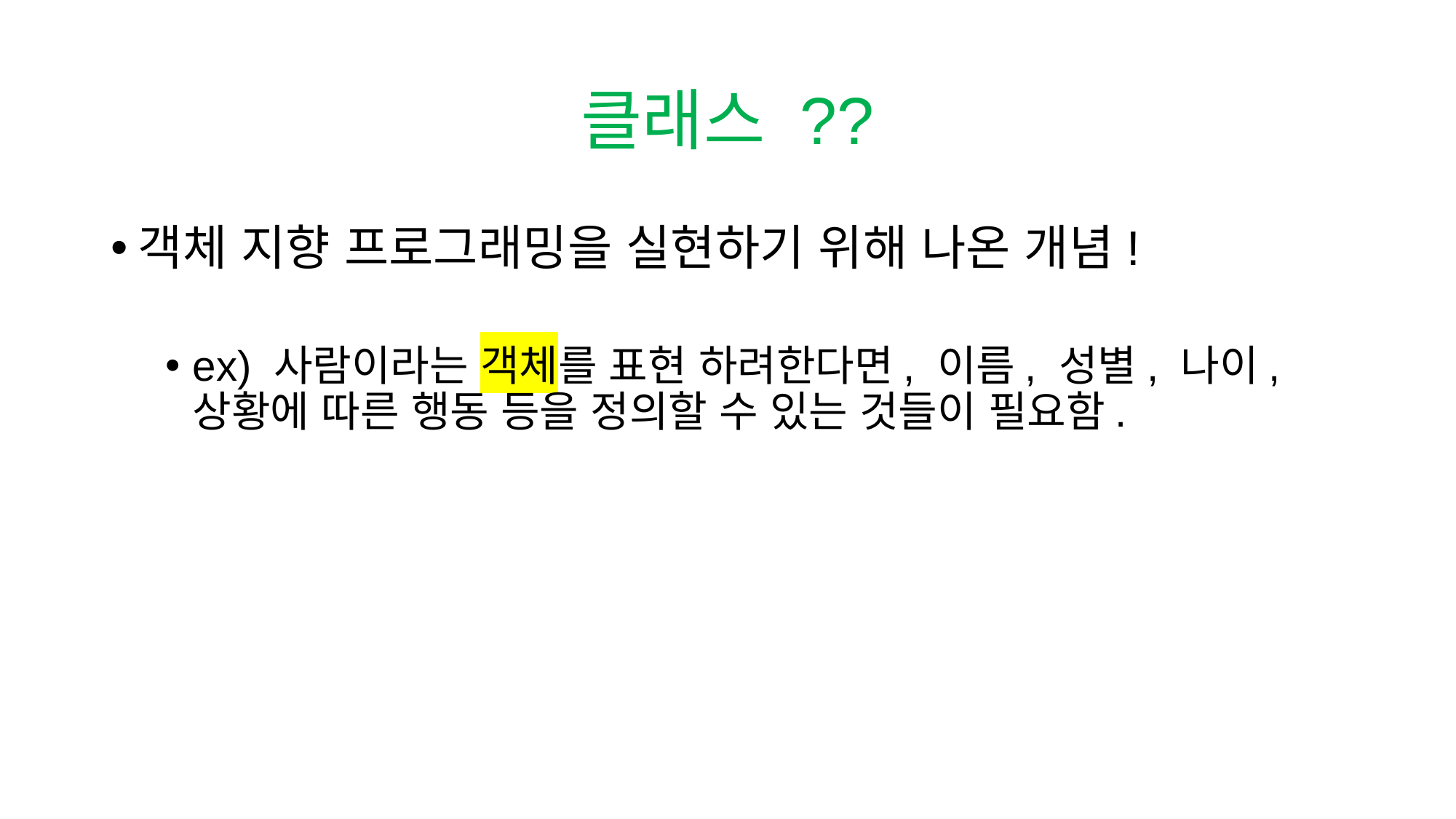

# 클래스 ??
객체 지향 프로그래밍을 실현하기 위해 나온 개념!

ex) 사람이라는 객체를 표현 하려한다면, 이름, 성별, 나이, 상황에 따른 행동 등을 정의할 수 있는 것들이 필요함.